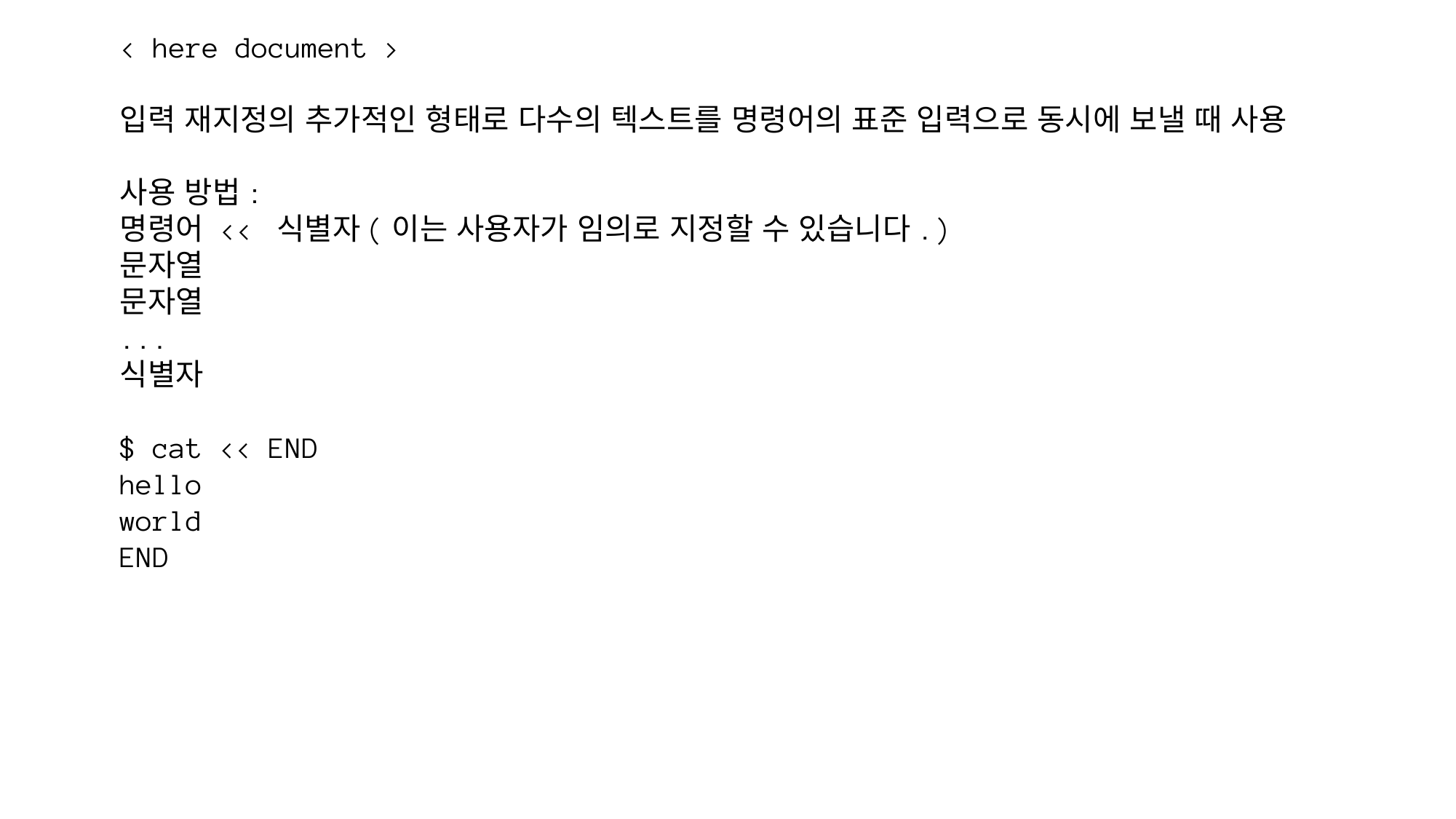

< here document >

입력 재지정의 추가적인 형태로 다수의 텍스트를 명령어의 표준 입력으로 동시에 보낼 때 사용

사용 방법:
명령어 << 식별자(이는 사용자가 임의로 지정할 수 있습니다.)
문자열
문자열
...
식별자

$ cat << END
hello
world
END